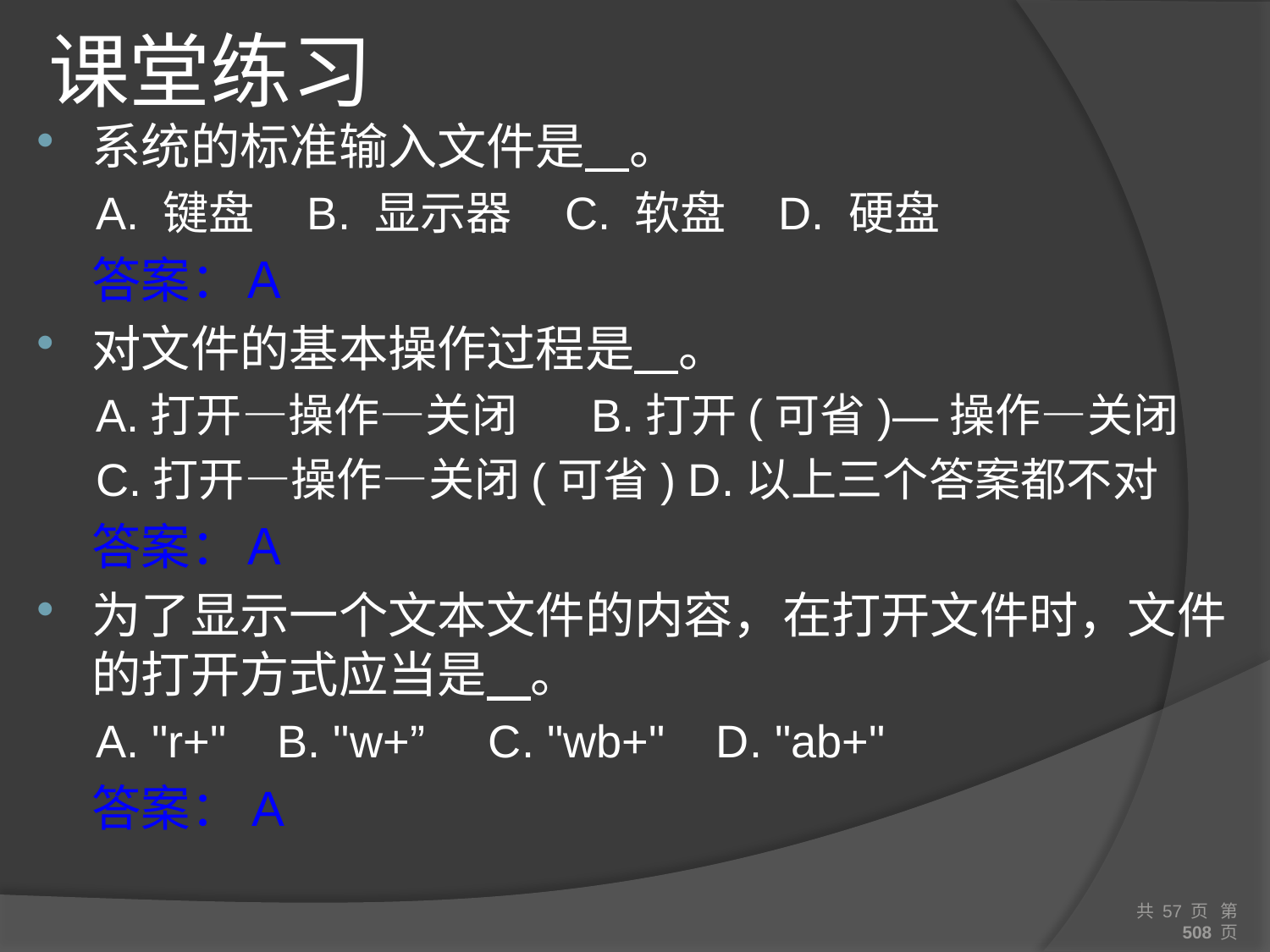

# 课堂练习
系统的标准输入文件是    。
A. 键盘    B. 显示器    C. 软盘    D. 硬盘
	答案：Ａ
对文件的基本操作过程是    。
A.打开—操作—关闭      B.打开(可省)—操作—关闭
C.打开—操作—关闭(可省) D.以上三个答案都不对
	答案：Ａ
为了显示一个文本文件的内容，在打开文件时，文件的打开方式应当是    。
A. "r+"    B. "w+”     C. "wb+"    D. "ab+"
	答案：A
共 57 页   第 508 页